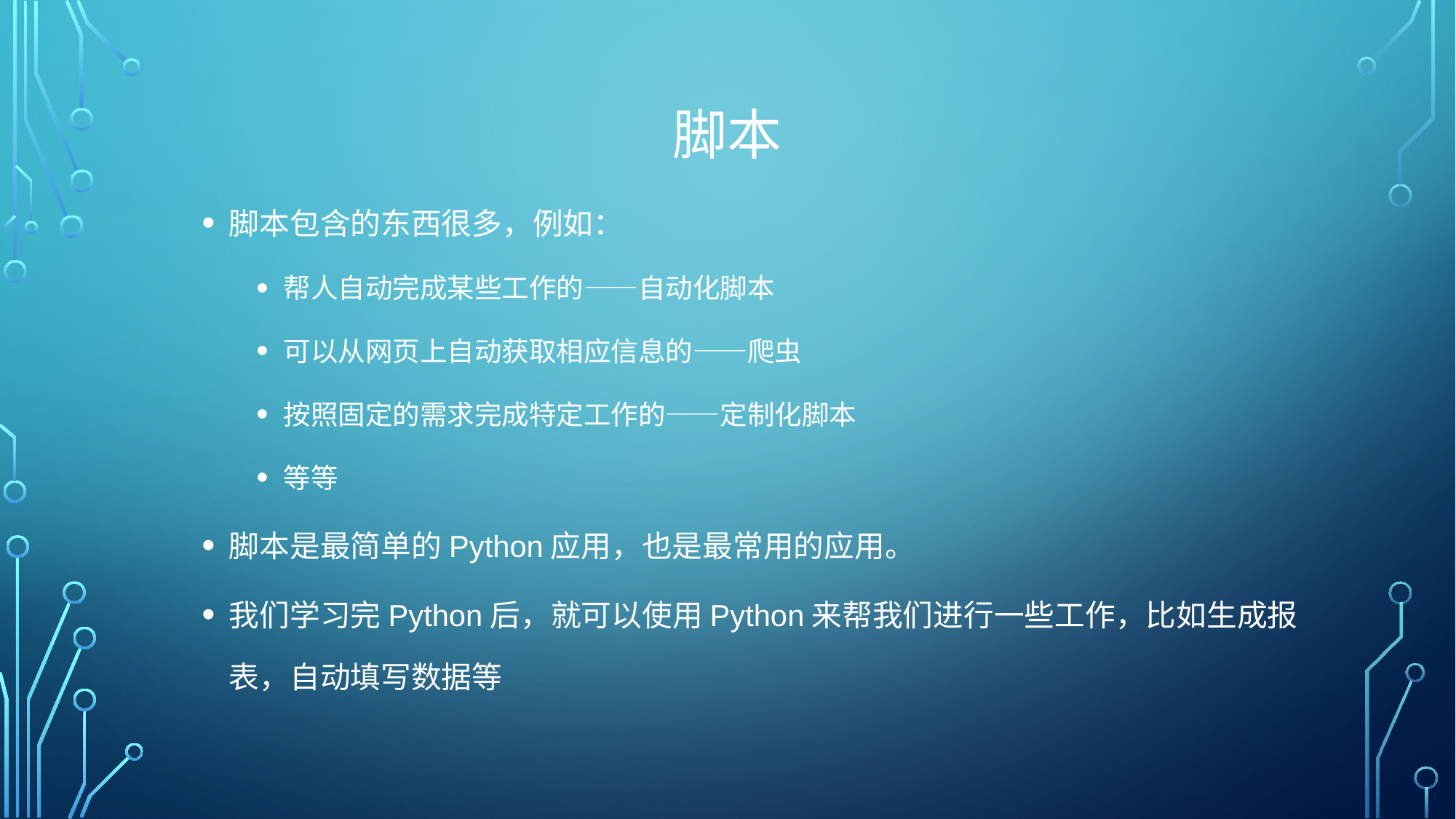

# 脚本
脚本包含的东西很多，例如：
帮人自动完成某些工作的——自动化脚本
可以从网页上自动获取相应信息的——爬虫
按照固定的需求完成特定工作的——定制化脚本
等等
脚本是最简单的Python应用，也是最常用的应用。
我们学习完Python后，就可以使用Python来帮我们进行一些工作，比如生成报表，自动填写数据等